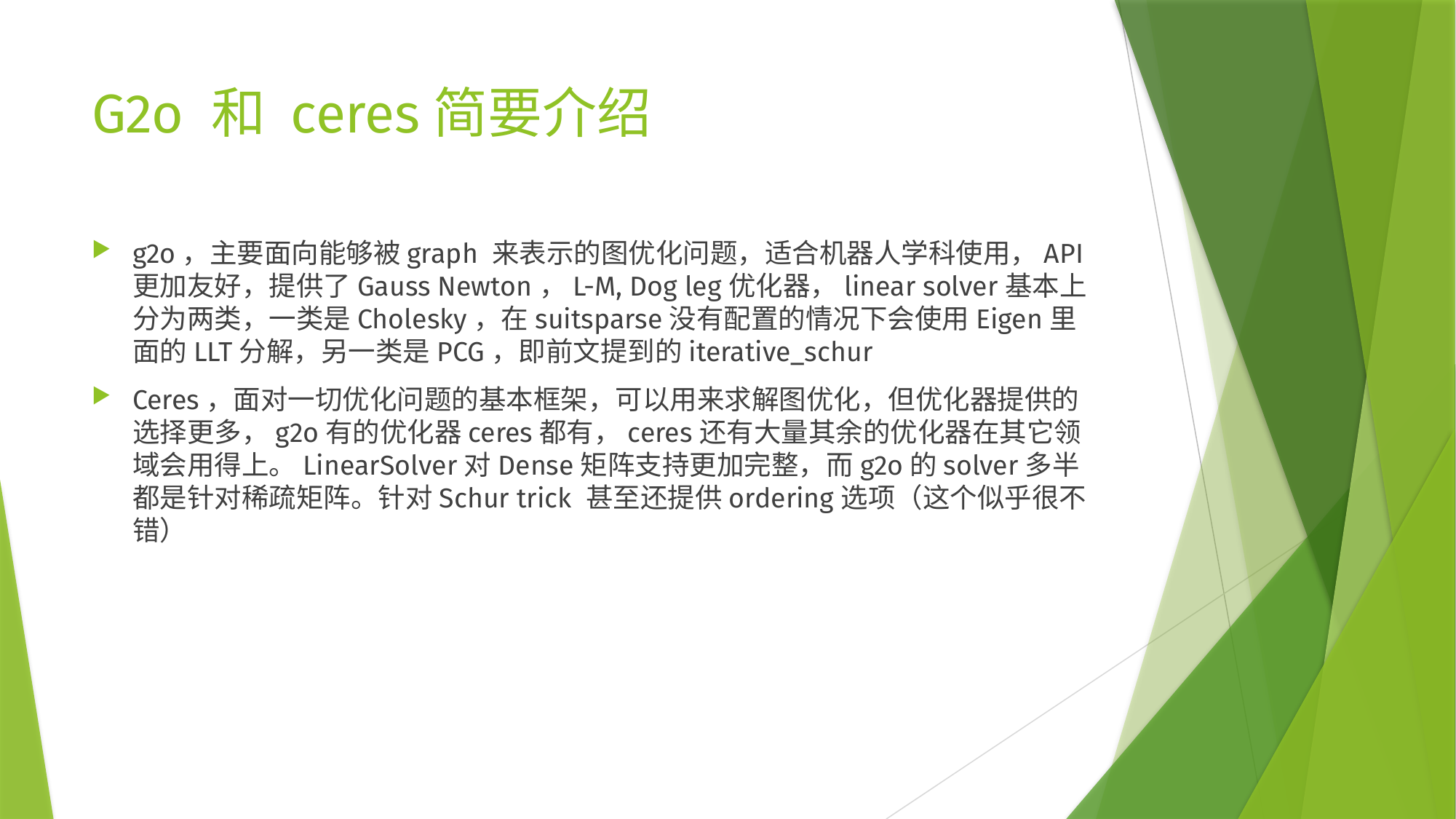

# G2o 和 ceres简要介绍
g2o，主要面向能够被graph 来表示的图优化问题，适合机器人学科使用，API更加友好，提供了Gauss Newton，L-M, Dog leg优化器，linear solver基本上分为两类，一类是Cholesky，在suitsparse没有配置的情况下会使用Eigen里面的LLT分解，另一类是PCG，即前文提到的iterative_schur
Ceres，面对一切优化问题的基本框架，可以用来求解图优化，但优化器提供的选择更多，g2o有的优化器ceres都有，ceres还有大量其余的优化器在其它领域会用得上。LinearSolver对Dense矩阵支持更加完整，而g2o的solver多半都是针对稀疏矩阵。针对Schur trick 甚至还提供ordering选项（这个似乎很不错）